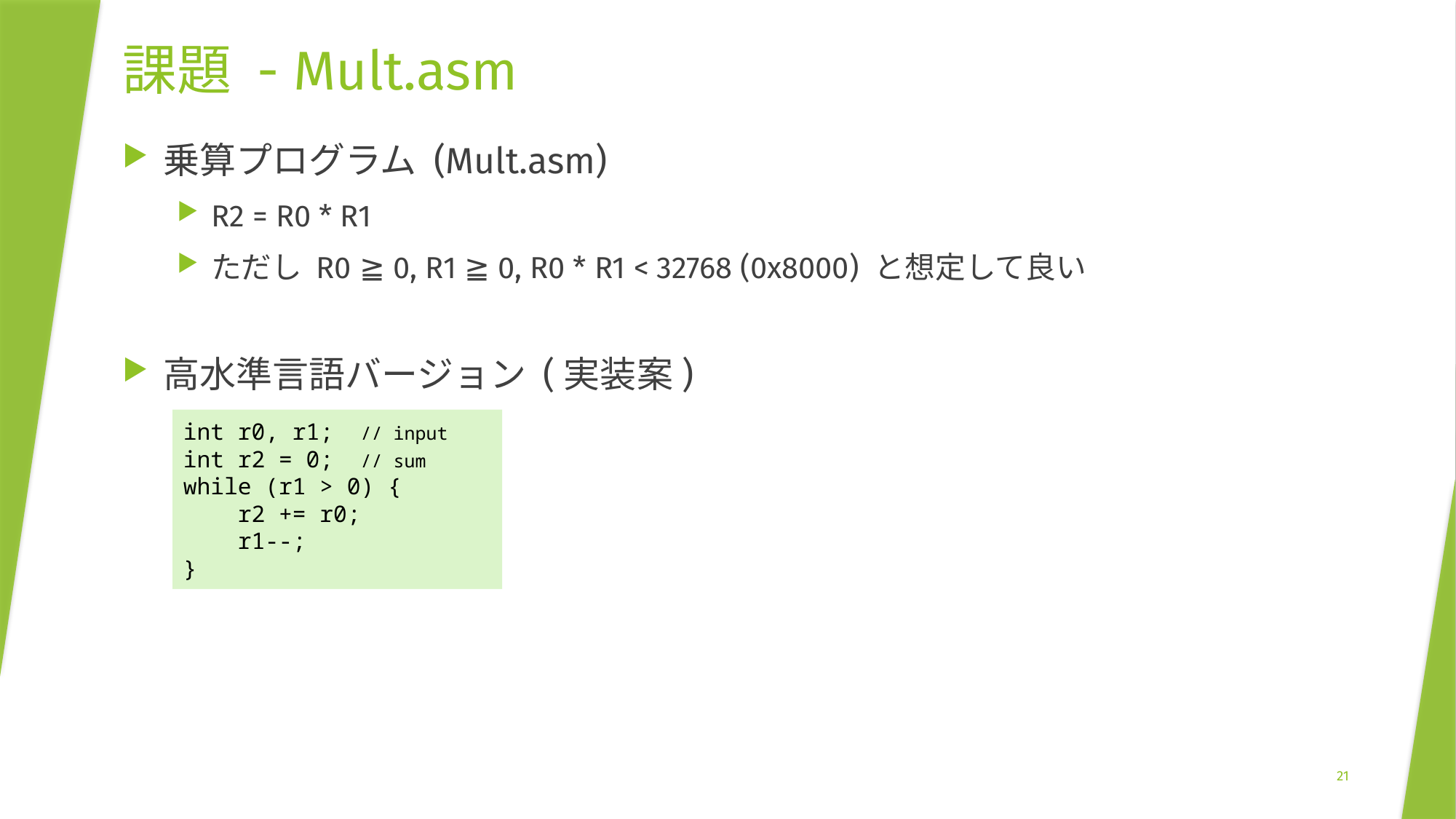

# 課題 - Mult.asm
乗算プログラム (Mult.asm)
R2 = R0 * R1
ただし R0 ≧ 0, R1 ≧ 0, R0 * R1 < 32768 (0x8000) と想定して良い

高水準言語バージョン (実装案)

int r0, r1;  // input
int r2 = 0;  // sum
while (r1 > 0) {
    r2 += r0;
    r1--;
}

21